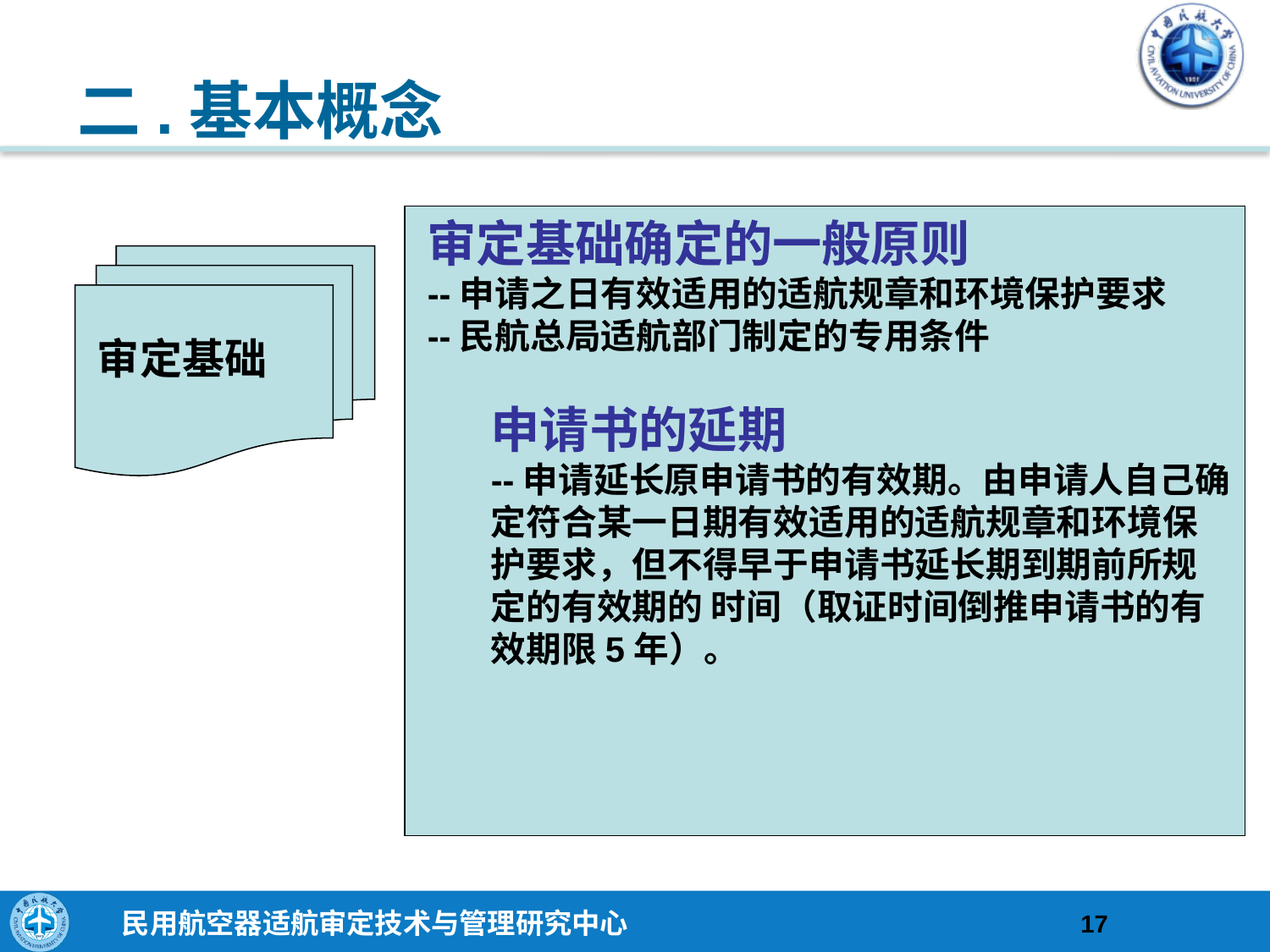

# 二.基本概念
审定基础确定的一般原则
--申请之日有效适用的适航规章和环境保护要求
--民航总局适航部门制定的专用条件

申请书的延期
--申请延长原申请书的有效期。由申请人自己确定符合某一日期有效适用的适航规章和环境保护要求，但不得早于申请书延长期到期前所规定的有效期的 时间（取证时间倒推申请书的有效期限5年）。

审定基础